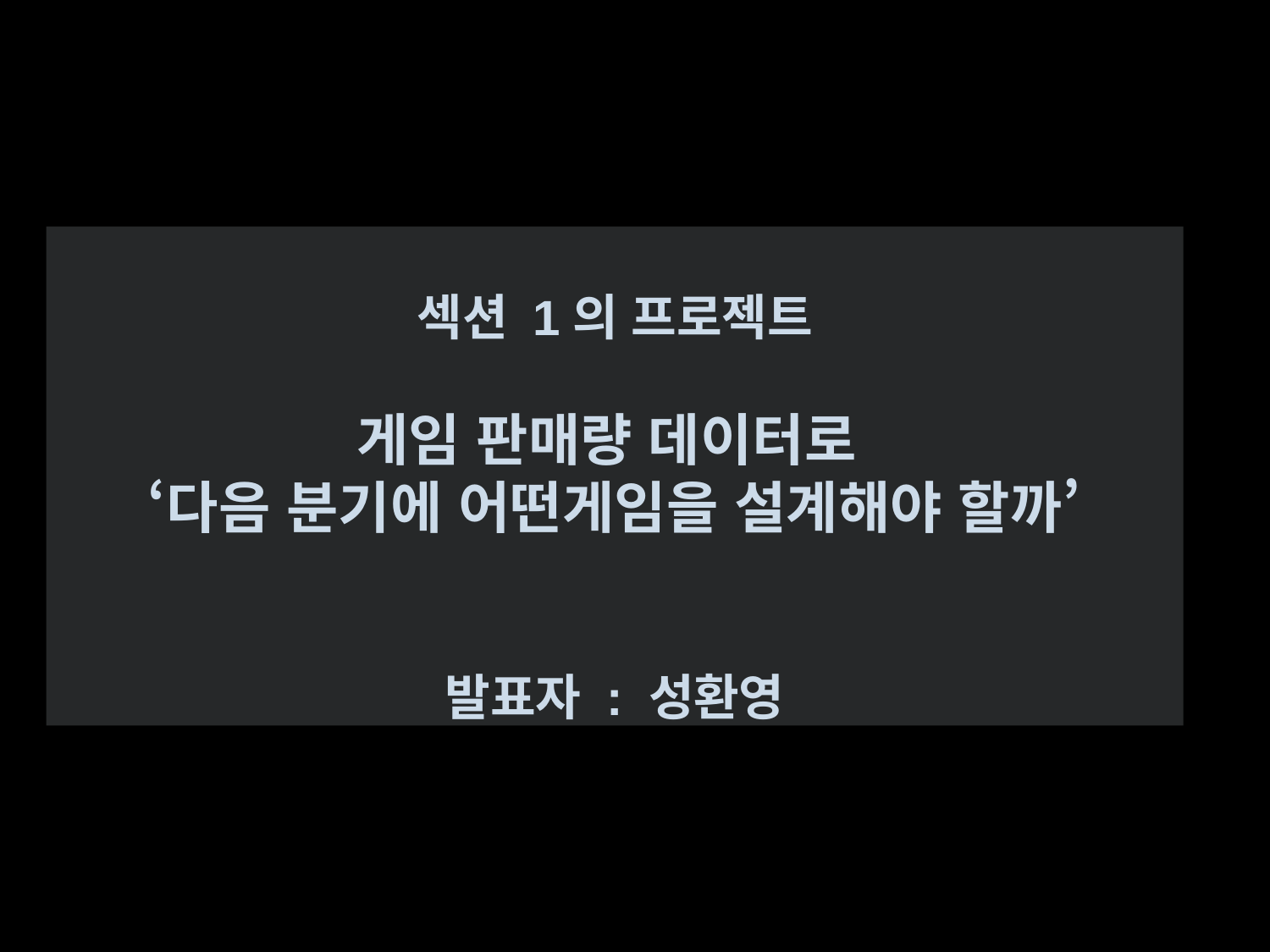

# 섹션 1의 프로젝트 게임 판매량 데이터로 ‘다음 분기에 어떤게임을 설계해야 할까’ 발표자 : 성환영